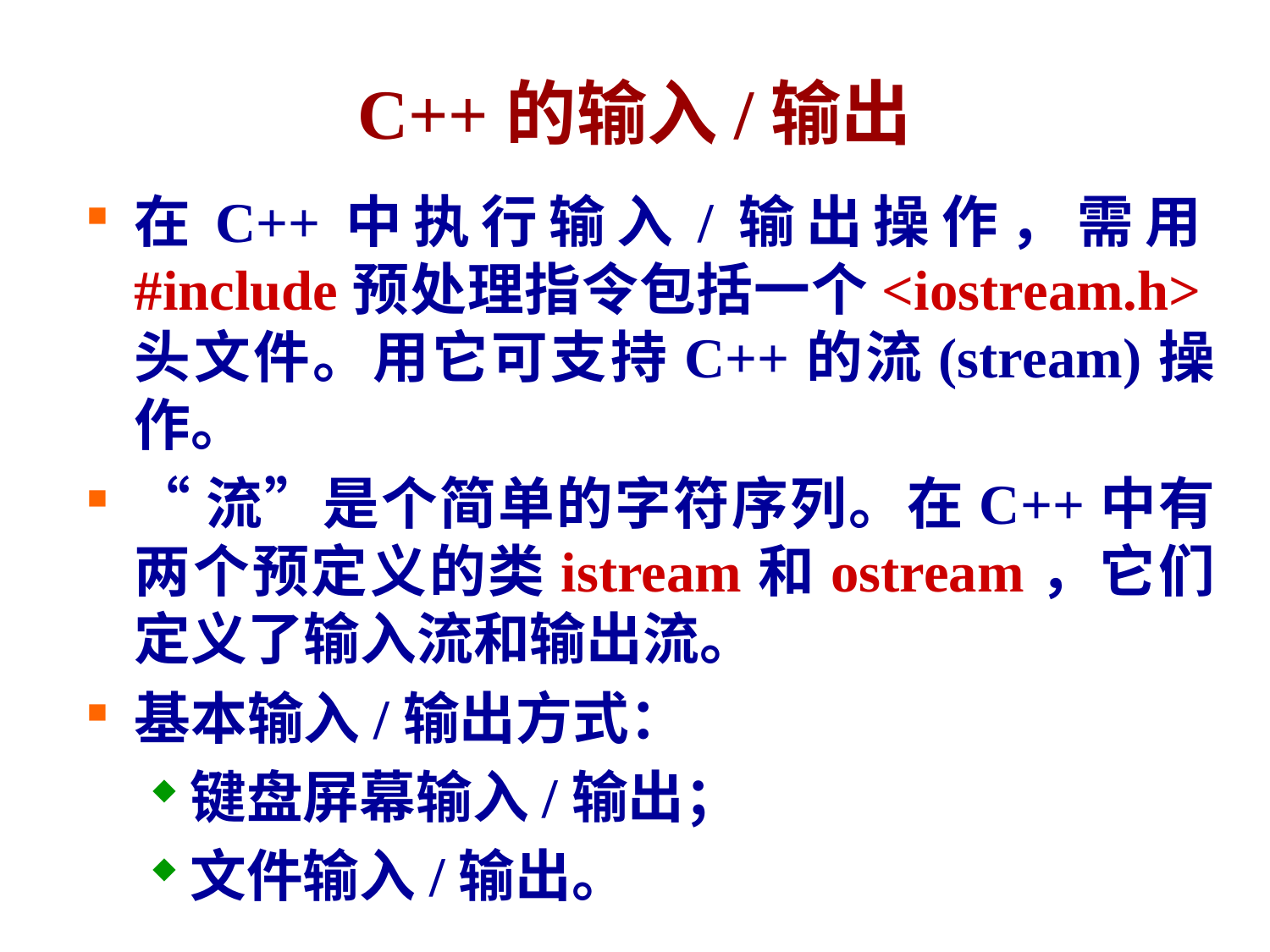

# C++的输入/输出
在C++中执行输入/输出操作，需用#include预处理指令包括一个<iostream.h>头文件。用它可支持C++的流(stream)操作。
“流”是个简单的字符序列。在C++中有两个预定义的类istream和ostream，它们定义了输入流和输出流。
基本输入/输出方式：
键盘屏幕输入/输出；
文件输入/输出。
64